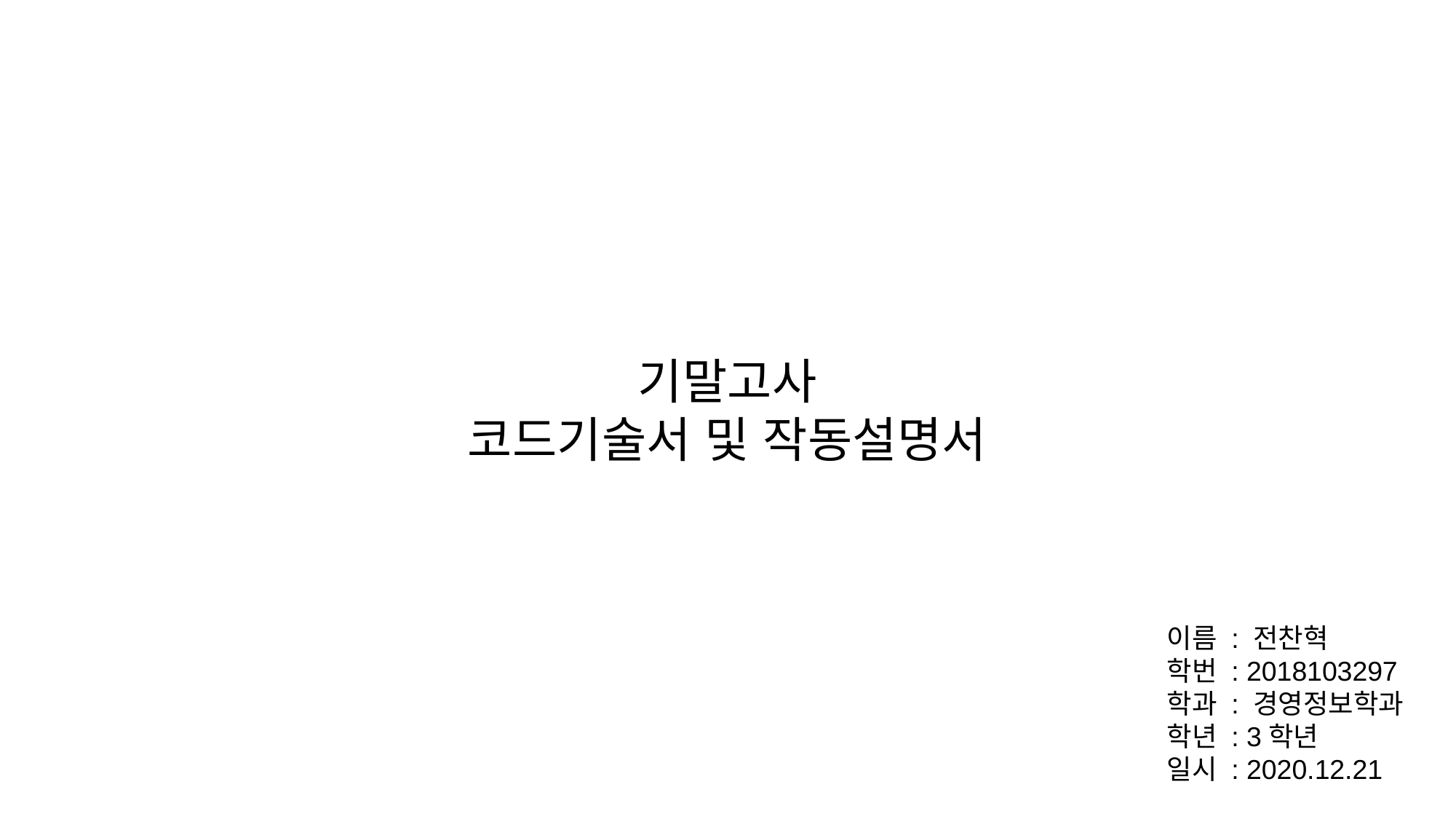

기말고사
코드기술서 및 작동설명서
이름 : 전찬혁
학번 : 2018103297
학과 : 경영정보학과
학년 : 3학년
일시 : 2020.12.21